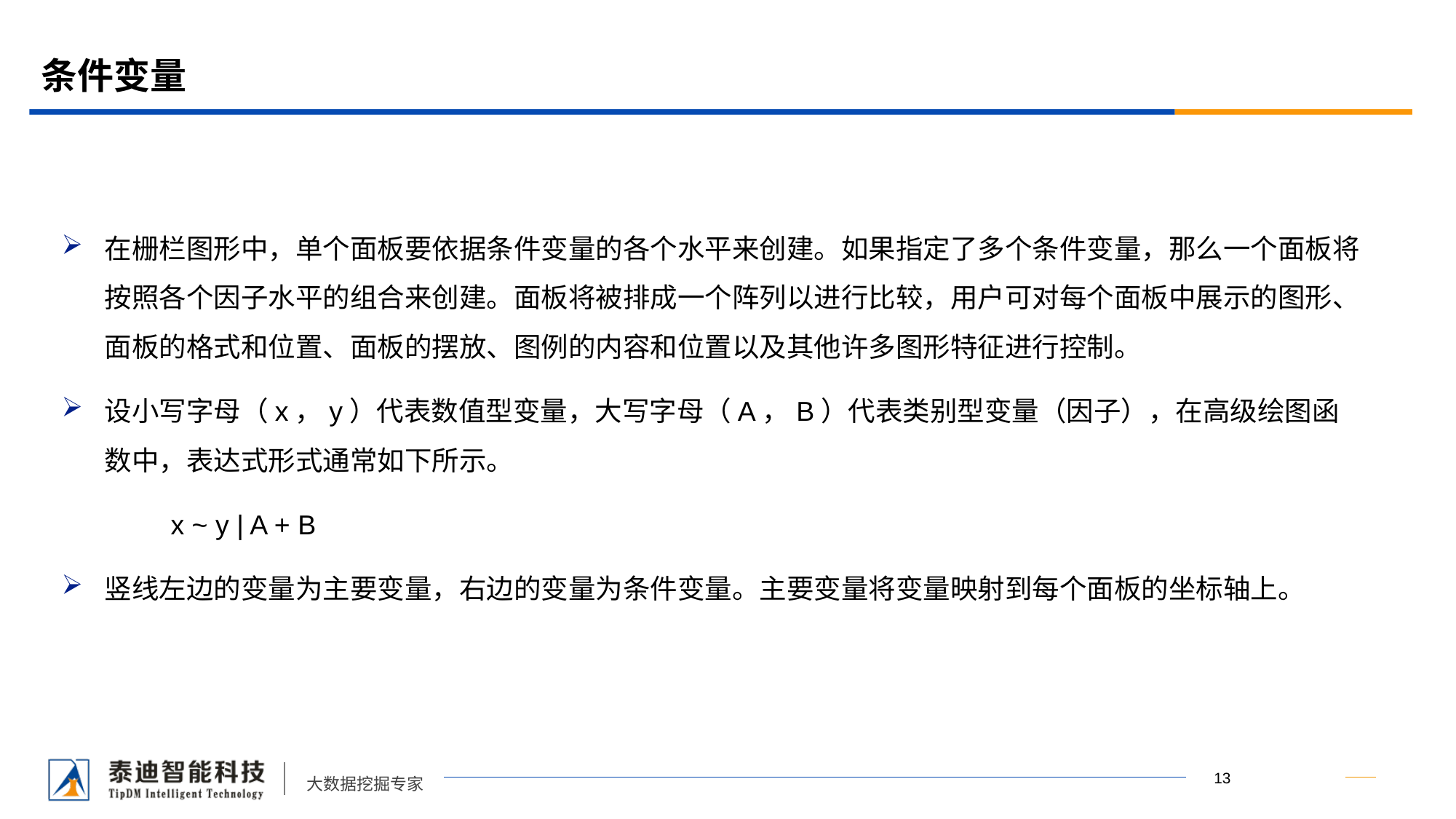

# 条件变量

在栅栏图形中，单个面板要依据条件变量的各个水平来创建。如果指定了多个条件变量，那么一个面板将按照各个因子水平的组合来创建。面板将被排成一个阵列以进行比较，用户可对每个面板中展示的图形、面板的格式和位置、面板的摆放、图例的内容和位置以及其他许多图形特征进行控制。
设小写字母（x，y）代表数值型变量，大写字母（A，B）代表类别型变量（因子），在高级绘图函数中，表达式形式通常如下所示。
	x ~ y | A + B
竖线左边的变量为主要变量，右边的变量为条件变量。主要变量将变量映射到每个面板的坐标轴上。